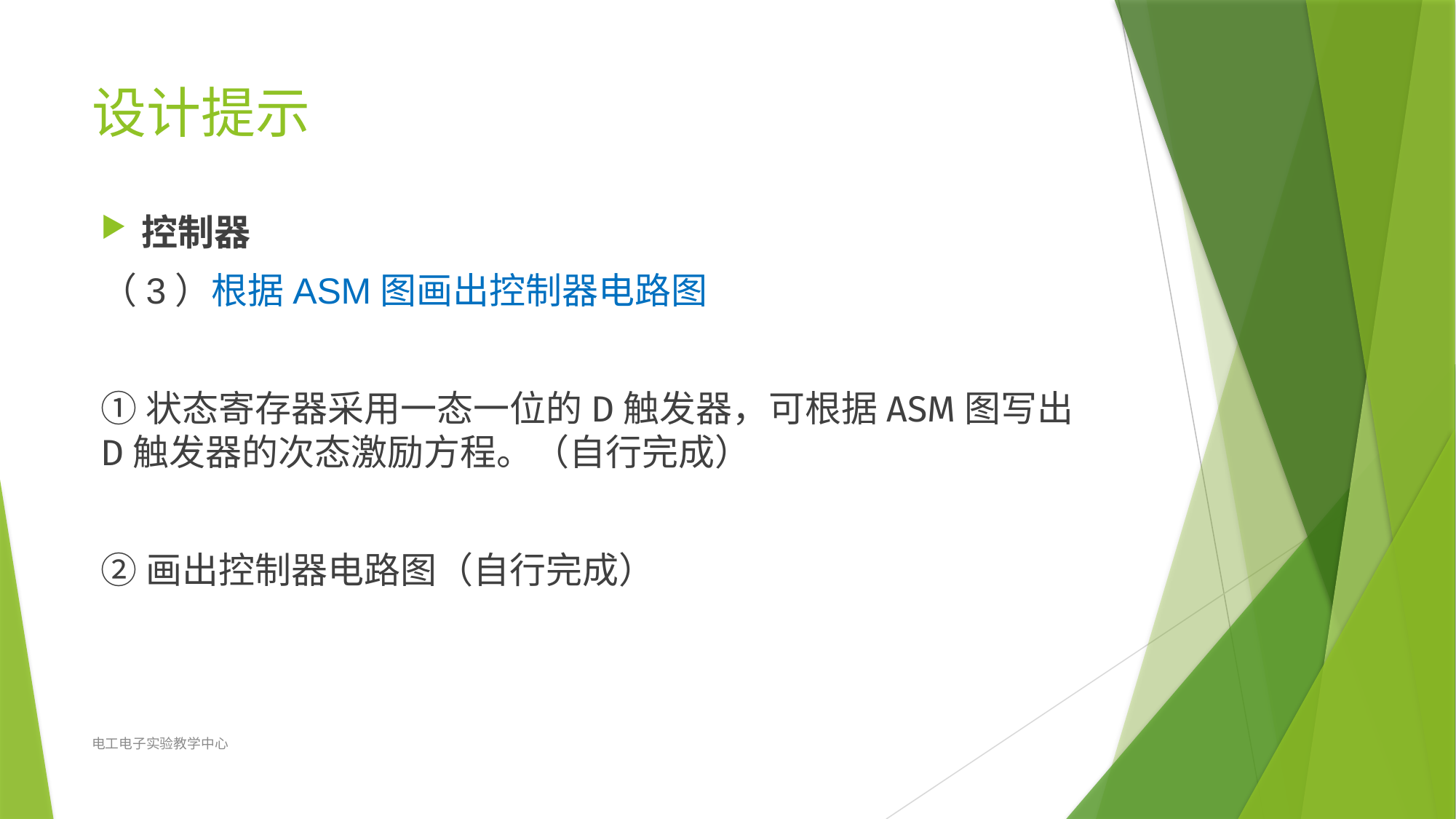

# 设计提示
控制器
（3）根据ASM图画出控制器电路图

①状态寄存器采用一态一位的D触发器，可根据ASM图写出D触发器的次态激励方程。（自行完成）

②画出控制器电路图（自行完成）

电工电子实验教学中心